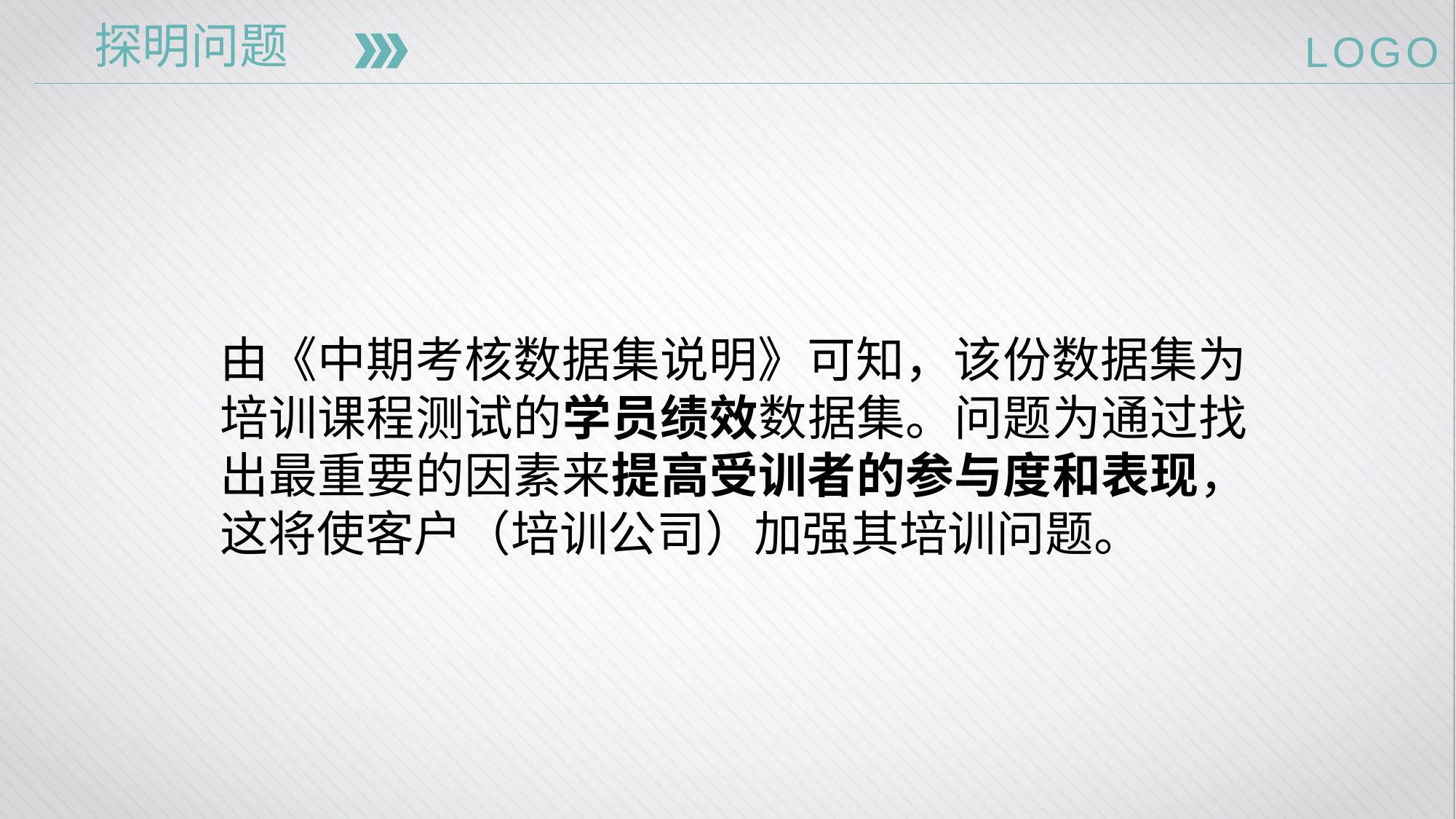

探明问题
LOGO

由《中期考核数据集说明》可知，该份数据集为培训课程测试的学员绩效数据集。问题为通过找出最重要的因素来提高受训者的参与度和表现，这将使客户（培训公司）加强其培训问题。